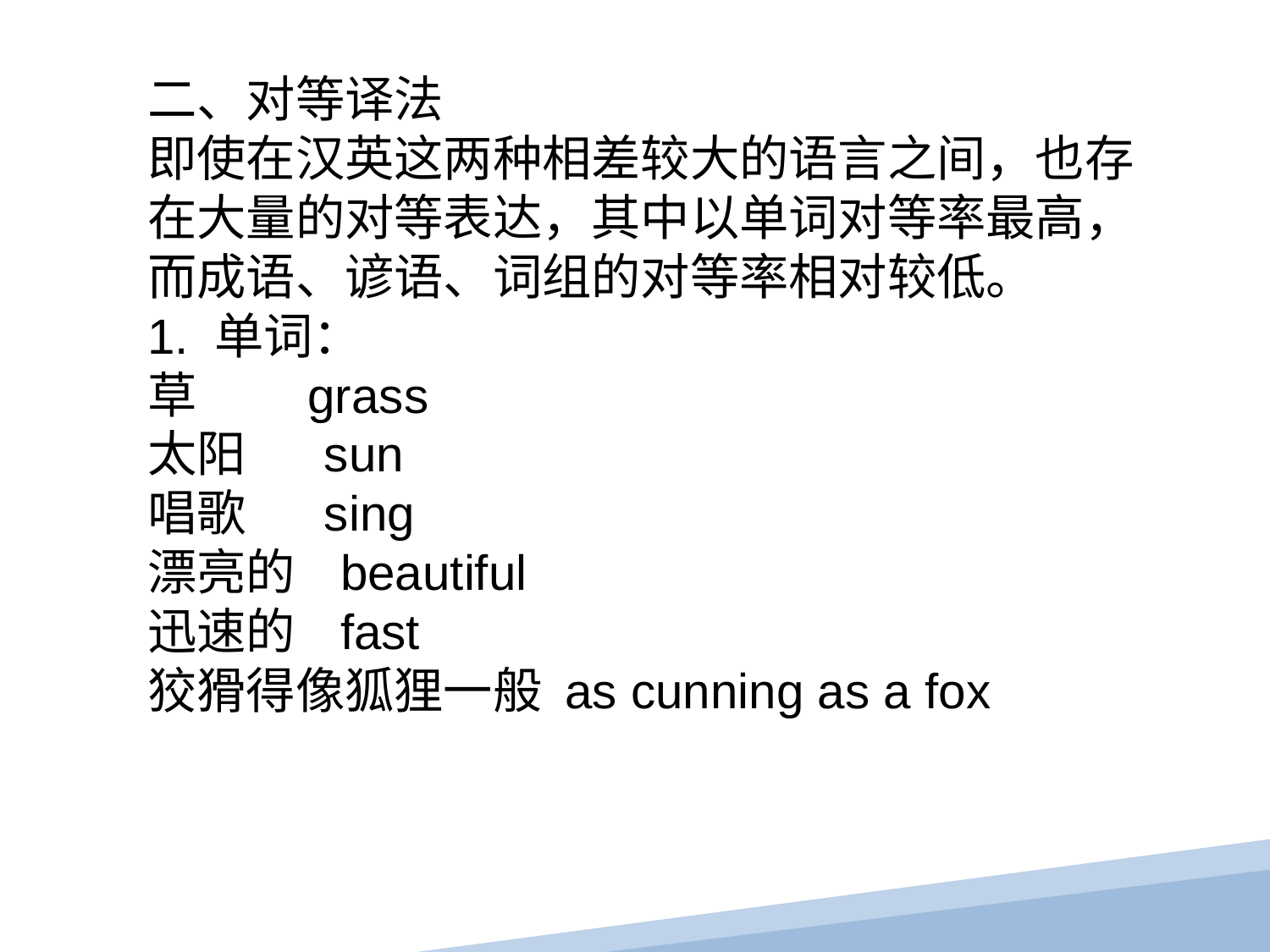

二、对等译法
即使在汉英这两种相差较大的语言之间，也存在大量的对等表达，其中以单词对等率最高，而成语、谚语、词组的对等率相对较低。
1. 单词：
草         grass
太阳      sun
唱歌      sing
漂亮的   beautiful
迅速的   fast
狡猾得像狐狸一般 as cunning as a fox